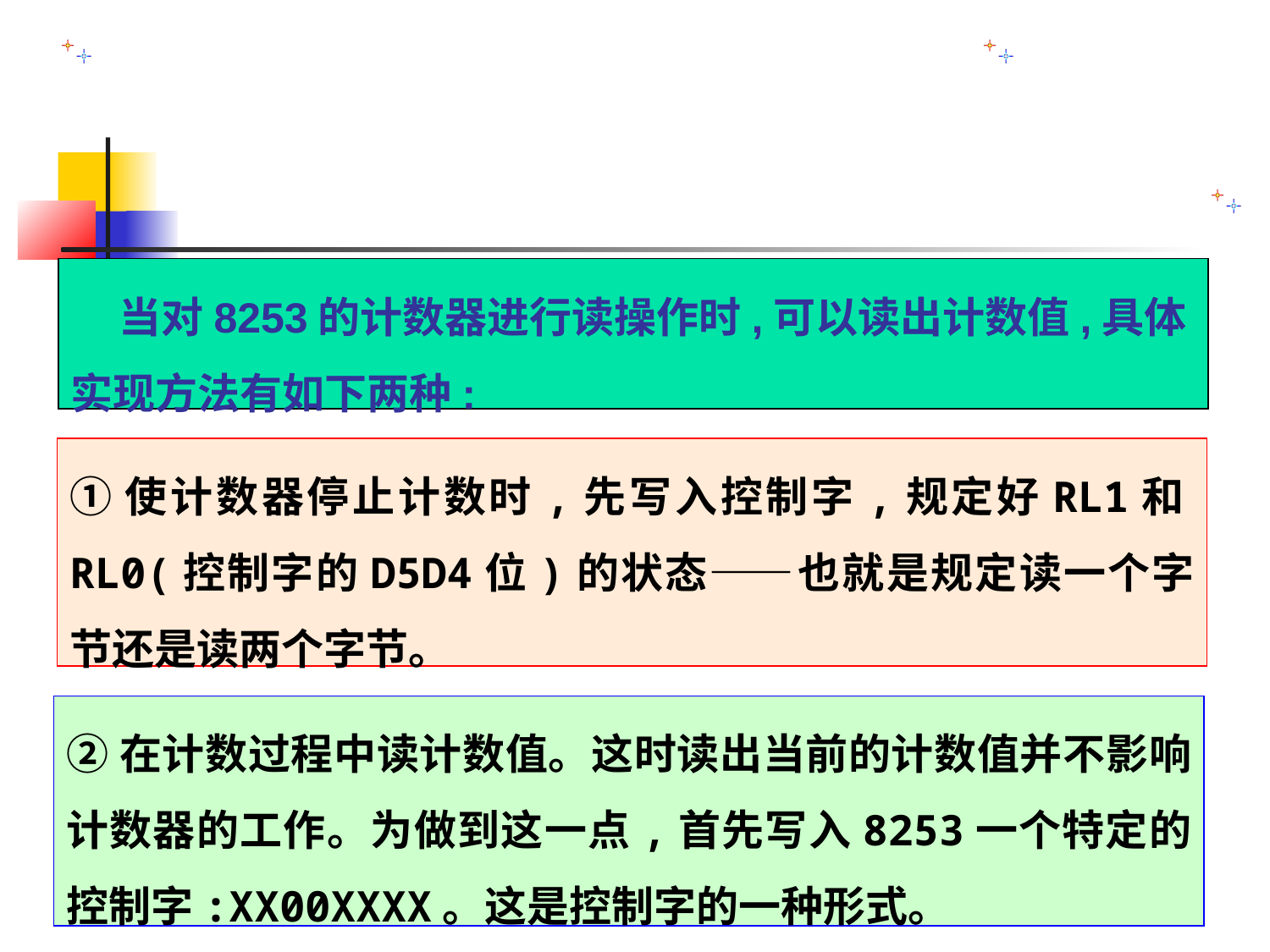

当对8253的计数器进行读操作时,可以读出计数值,具体实现方法有如下两种:
①使计数器停止计数时,先写入控制字,规定好RL1和RL0(控制字的D5D4位)的状态——也就是规定读一个字节还是读两个字节。
②在计数过程中读计数值。这时读出当前的计数值并不影响计数器的工作。为做到这一点,首先写入8253一个特定的控制字:XX00XXXX。这是控制字的一种形式。